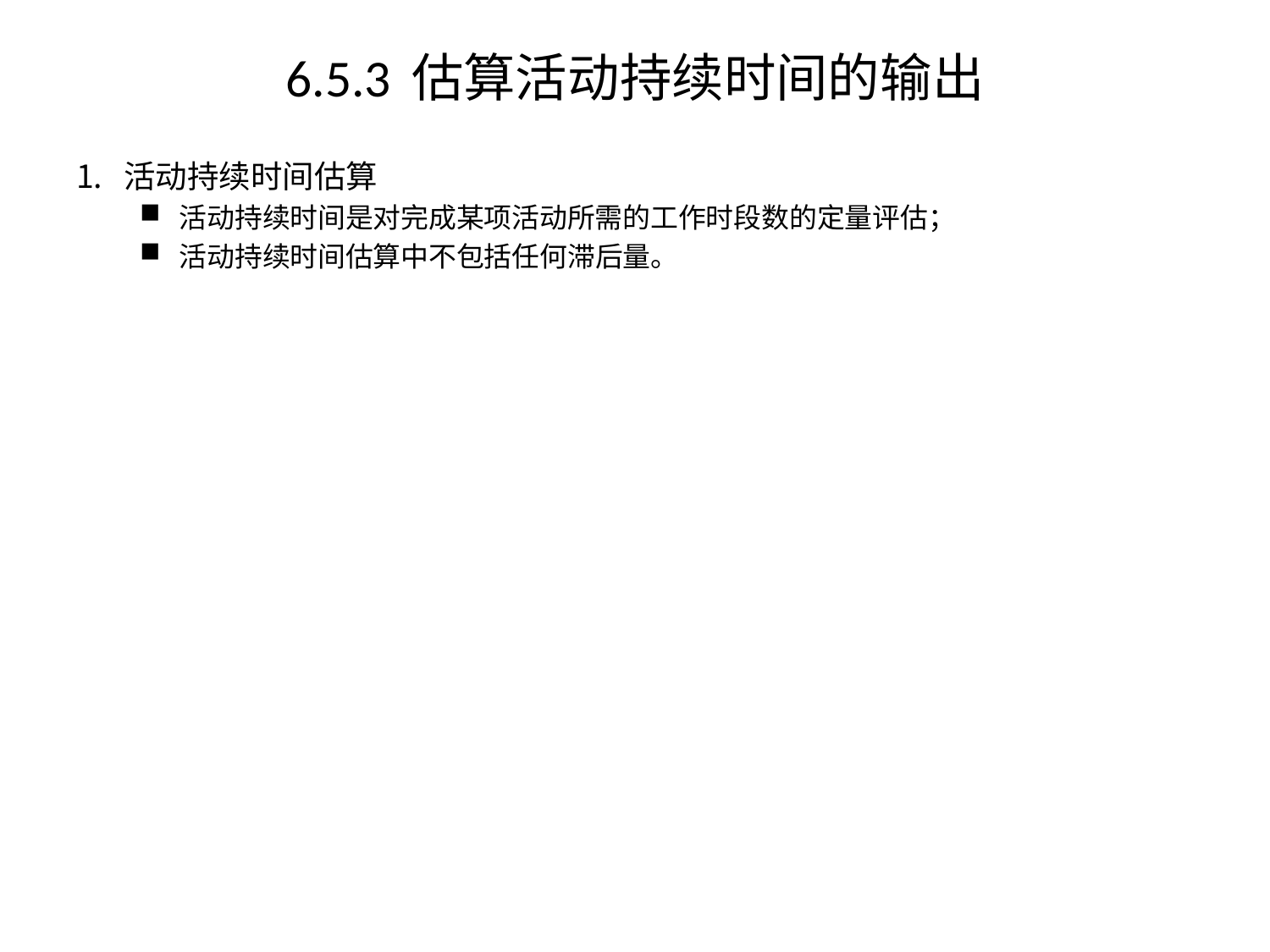

# 6.5.3 估算活动持续时间的输出
活动持续时间估算
活动持续时间是对完成某项活动所需的工作时段数的定量评估；
活动持续时间估算中不包括任何滞后量。